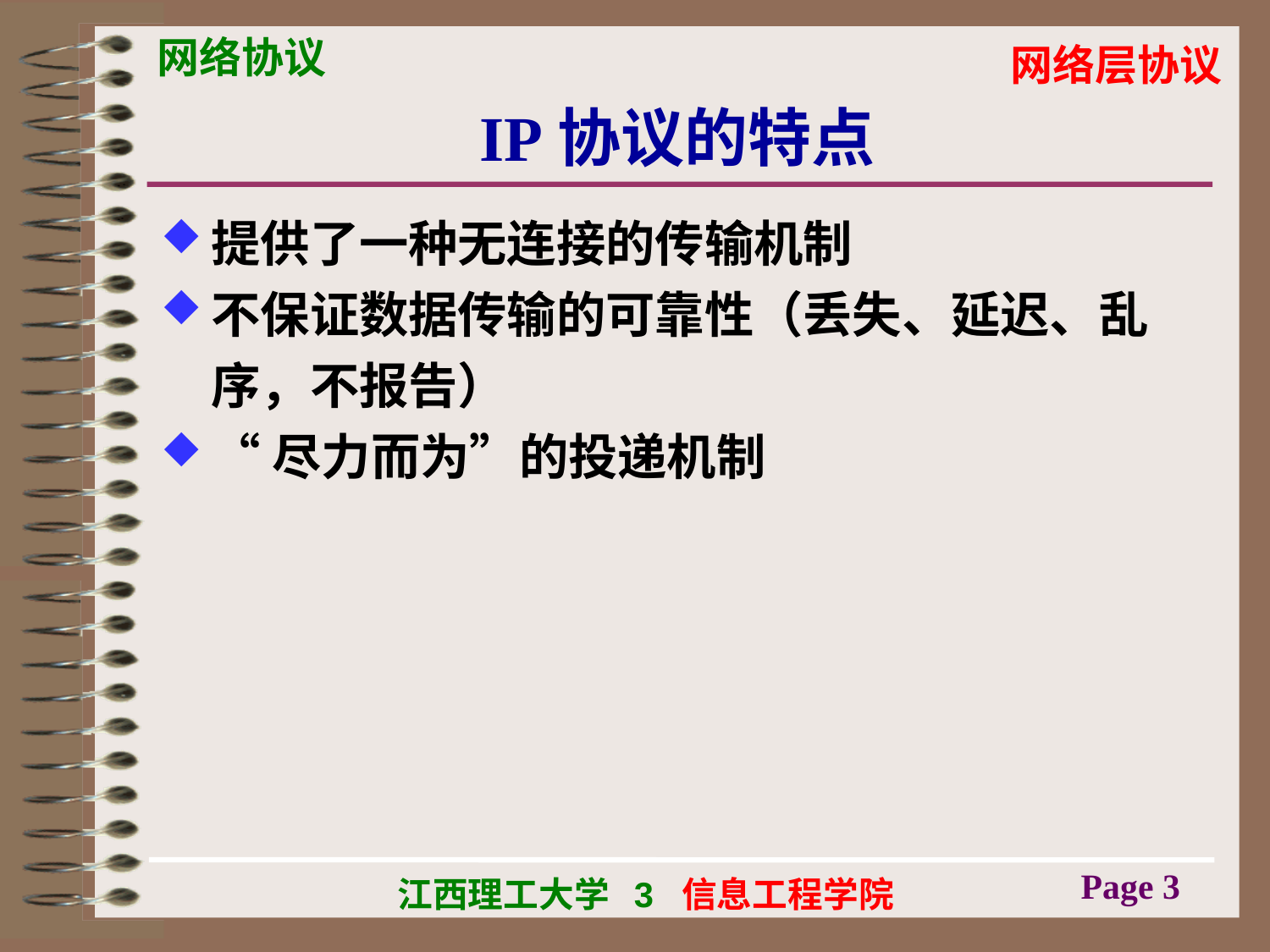

# IP协议的特点
提供了一种无连接的传输机制
不保证数据传输的可靠性（丢失、延迟、乱序，不报告）
“尽力而为”的投递机制
Page 3